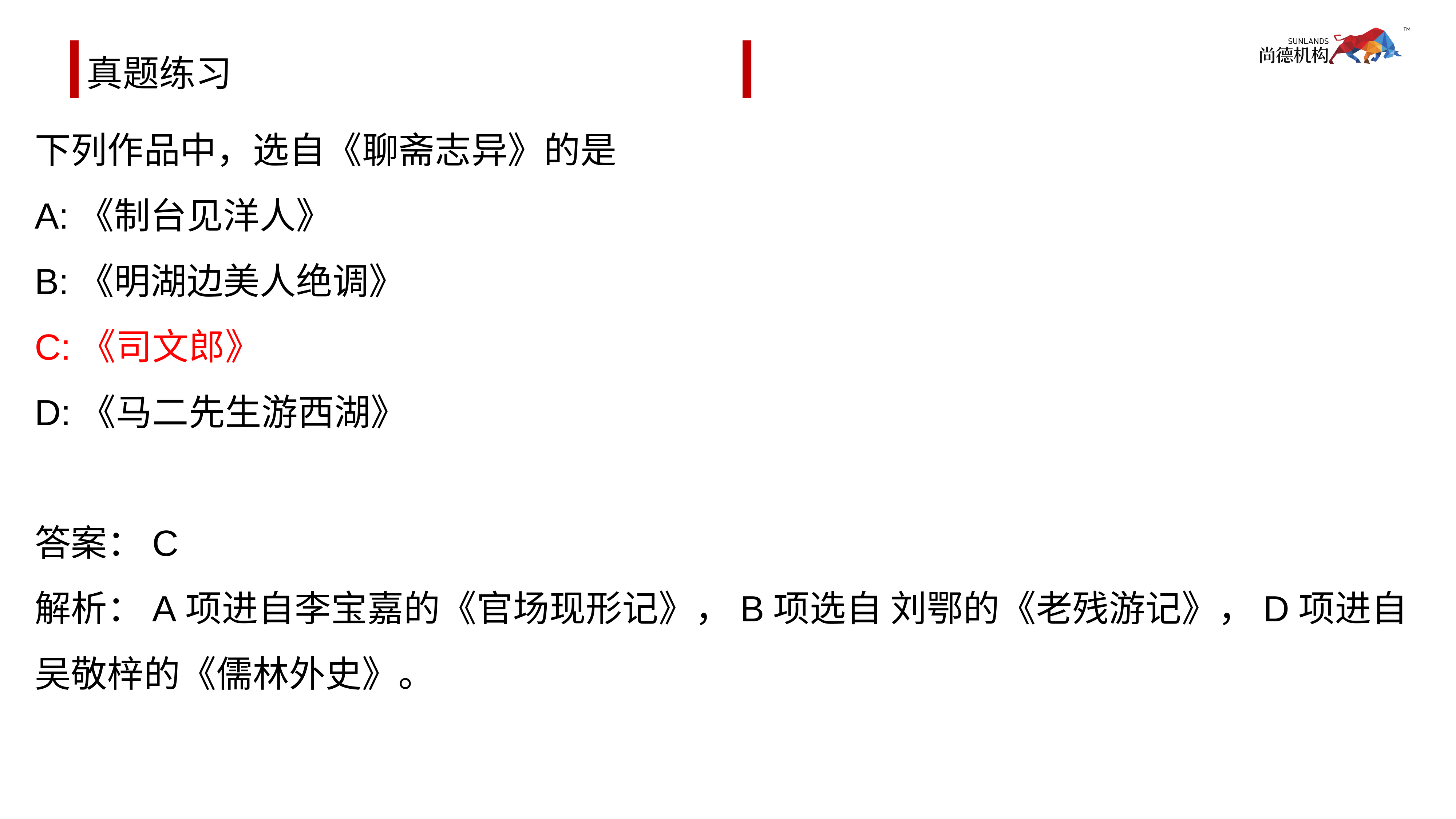

# 真题练习
下列作品中，选自《聊斋志异》的是
A:《制台见洋人》
B:《明湖边美人绝调》
C:《司文郎》
D:《马二先生游西湖》

答案：C
解析：A项进自李宝嘉的《官场现形记》，B项选自 刘鄂的《老残游记》，D项进自吴敬梓的《儒林外史》。